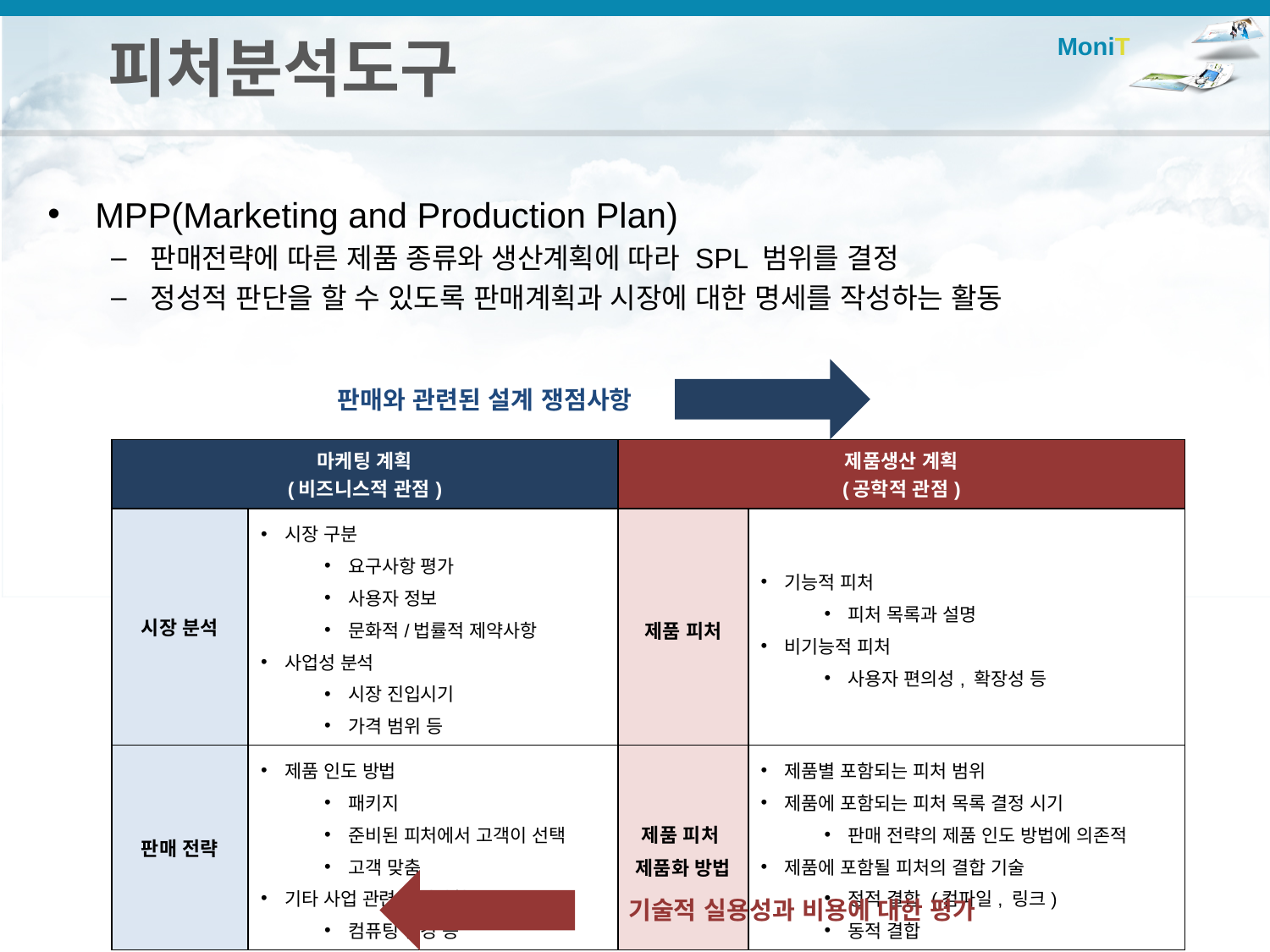

# 피처분석도구
MPP(Marketing and Production Plan)
판매전략에 따른 제품 종류와 생산계획에 따라 SPL 범위를 결정
정성적 판단을 할 수 있도록 판매계획과 시장에 대한 명세를 작성하는 활동

판매와 관련된 설계 쟁점사항
| 마케팅 계획 (비즈니스적 관점) |  | 제품생산 계획 (공학적 관점) |  |
| --- | --- | --- | --- |
| 시장 분석 | 시장 구분 요구사항 평가 사용자 정보 문화적/법률적 제약사항 사업성 분석 시장 진입시기 가격 범위 등 | 제품 피처 | 기능적 피처 피처 목록과 설명 비기능적 피처 사용자 편의성, 확장성 등 |
| 판매 전략 | 제품 인도 방법 패키지 준비된 피처에서 고객이 선택 고객 맞춤 기타 사업 관련 고려사항 컴퓨팅 환경 등 | 제품 피처 제품화 방법 | 제품별 포함되는 피처 범위 제품에 포함되는 피처 목록 결정 시기 판매 전략의 제품 인도 방법에 의존적 제품에 포함될 피처의 결합 기술 정적 결합 (컴파일, 링크) 동적 결합 |

기술적 실용성과 비용에 대한 평가